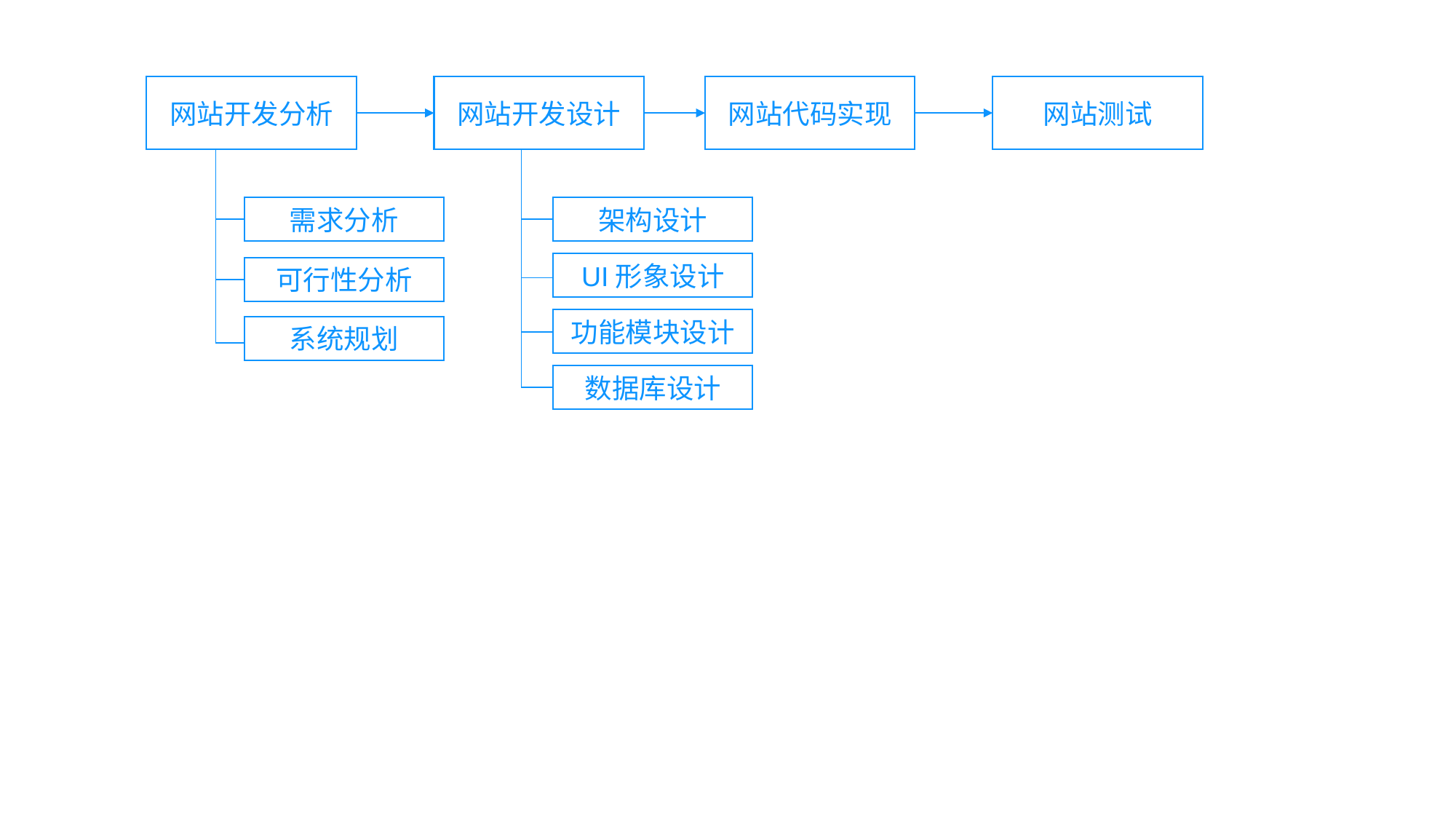

网站开发分析
网站开发设计
网站代码实现
网站测试
需求分析
架构设计
UI形象设计
可行性分析
功能模块设计
系统规划
数据库设计